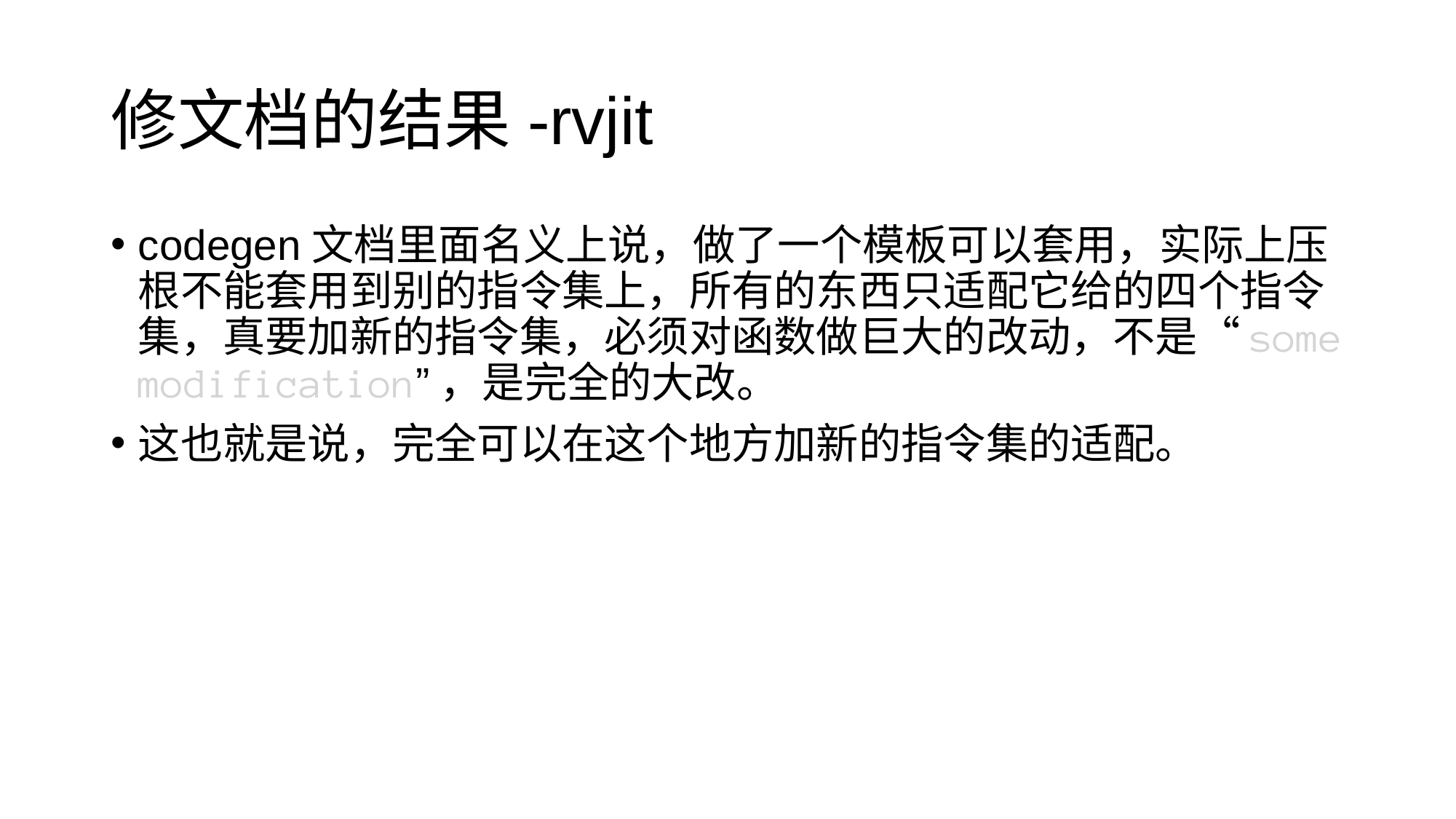

# 修文档的结果-rvjit
codegen文档里面名义上说，做了一个模板可以套用，实际上压根不能套用到别的指令集上，所有的东西只适配它给的四个指令集，真要加新的指令集，必须对函数做巨大的改动，不是“some modification”，是完全的大改。
这也就是说，完全可以在这个地方加新的指令集的适配。